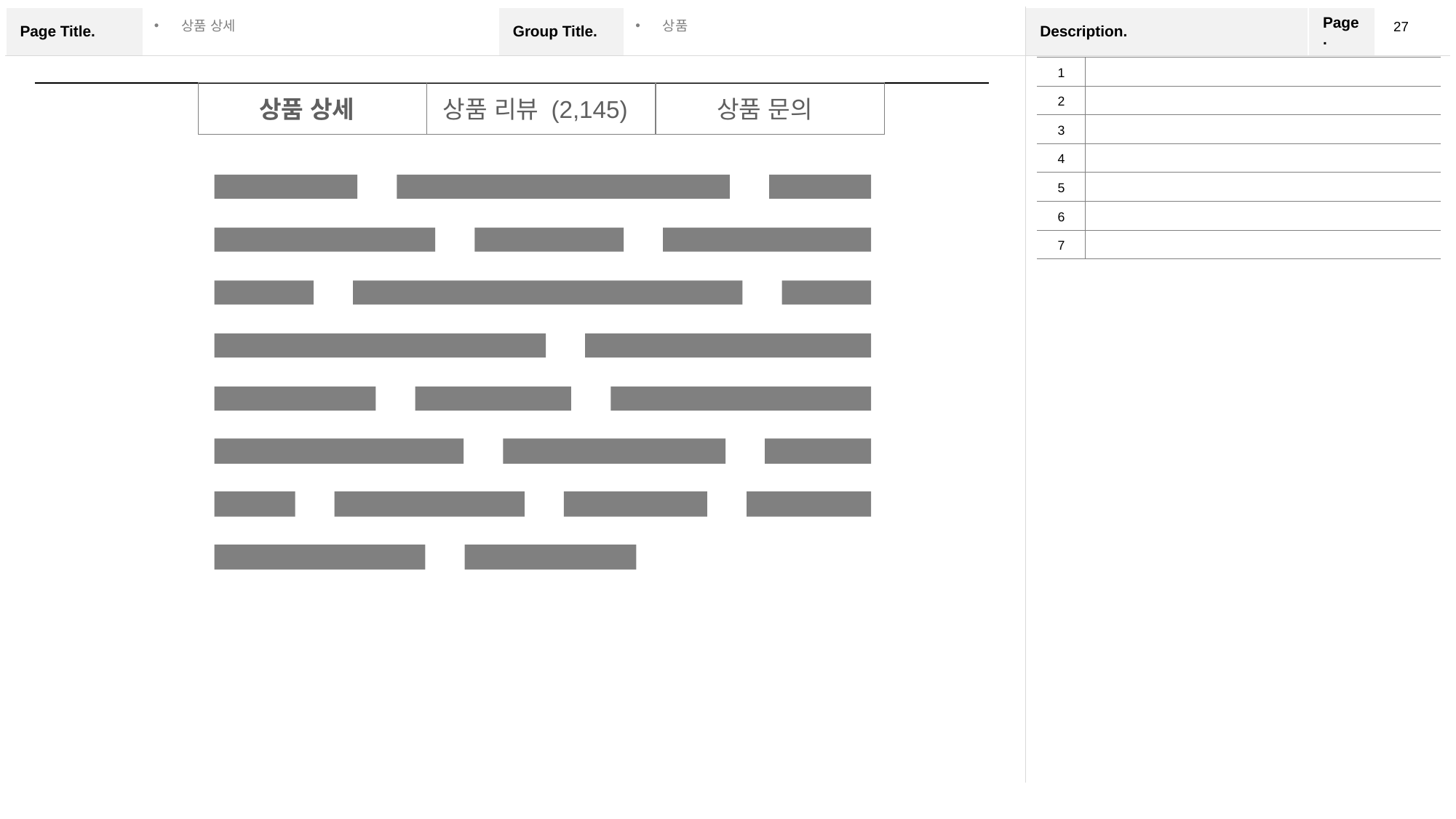

27
상품 상세
상품
| 1 |  |
| --- | --- |
| 2 |  |
| 3 |  |
| 4 |  |
| 5 |  |
| 6 |  |
| 7 |  |
상품 문의
상품 상세
상품 리뷰 (2,145)